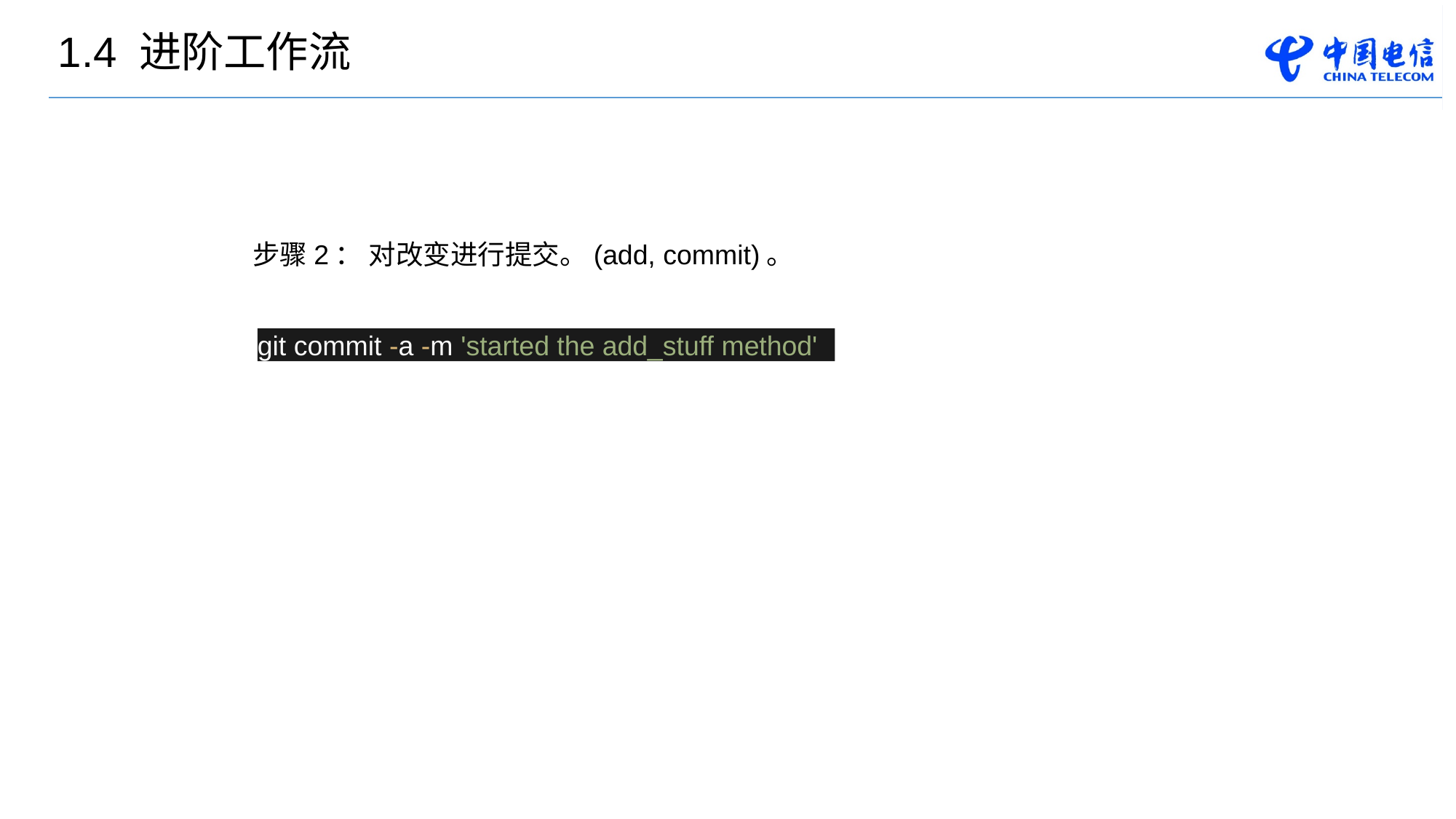

1.4 进阶工作流
步骤2： 对改变进行提交。(add, commit)。
git commit -a -m 'started the add_stuff method'